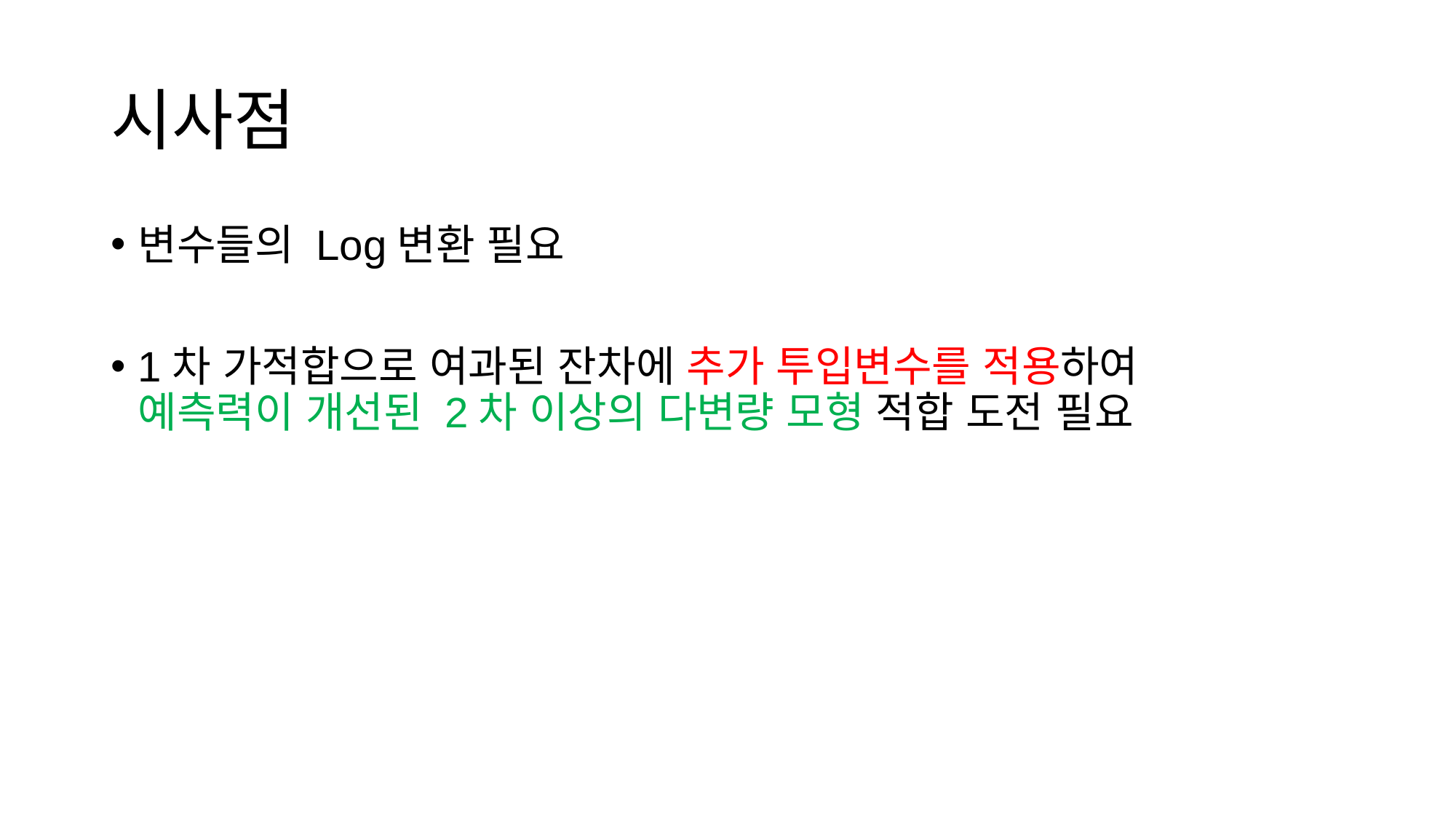

# 시사점
변수들의 Log변환 필요

1차 가적합으로 여과된 잔차에 추가 투입변수를 적용하여
예측력이 개선된 2차 이상의 다변량 모형 적합 도전 필요